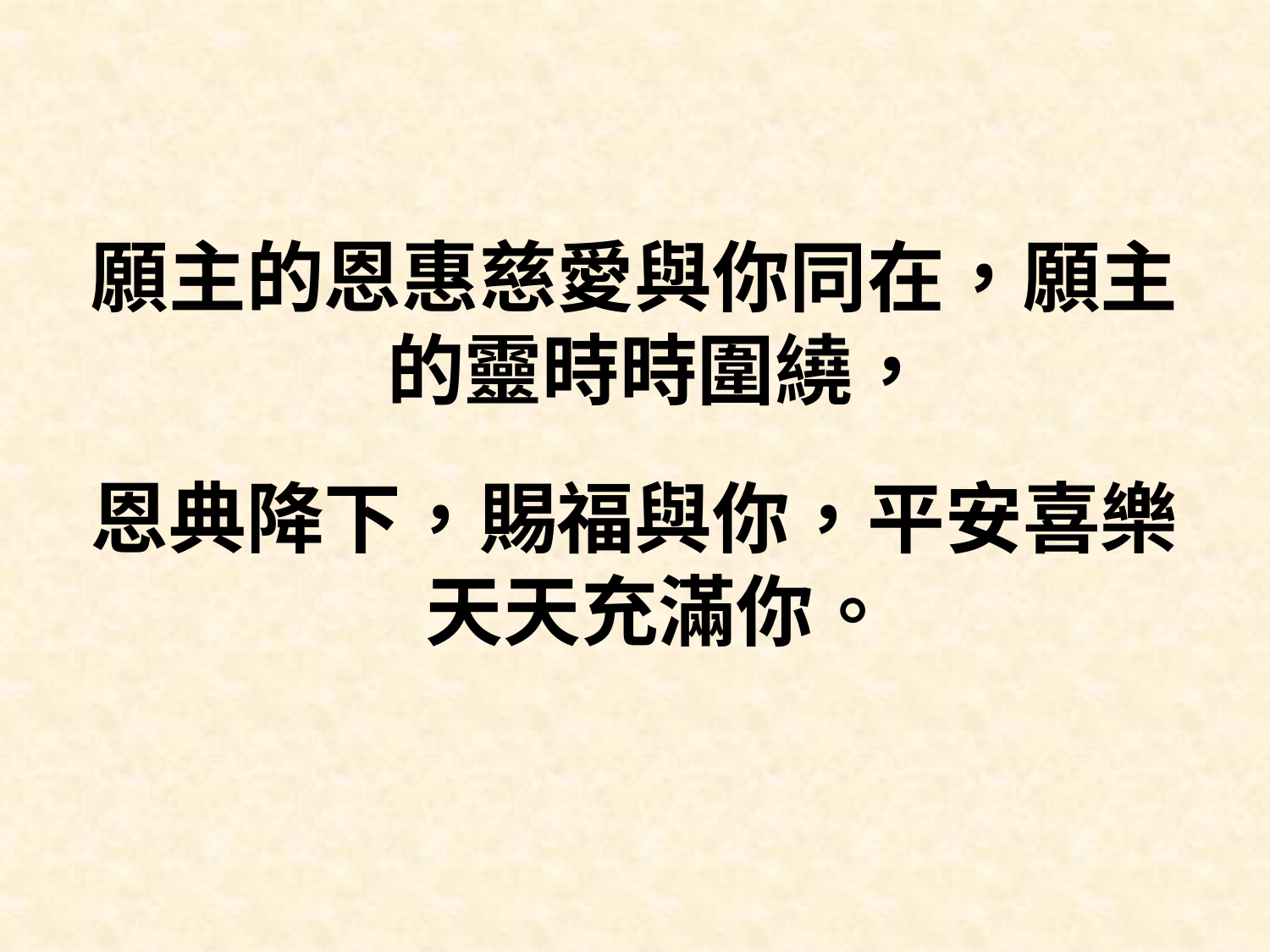

#
願主的恩惠慈愛與你同在，願主的靈時時圍繞，

恩典降下，賜福與你，平安喜樂天天充滿你。